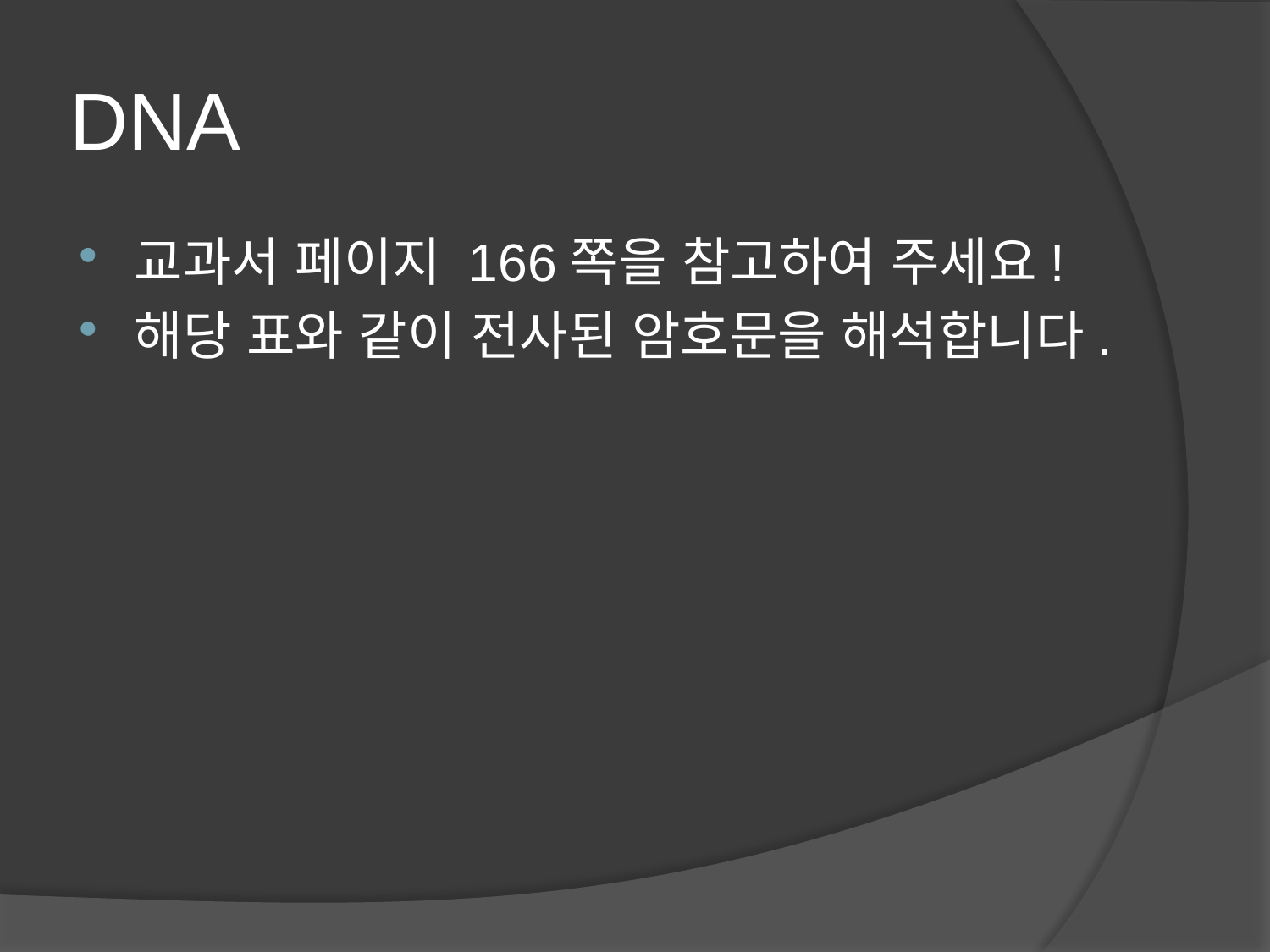

# DNA
교과서 페이지 166쪽을 참고하여 주세요!
해당 표와 같이 전사된 암호문을 해석합니다.